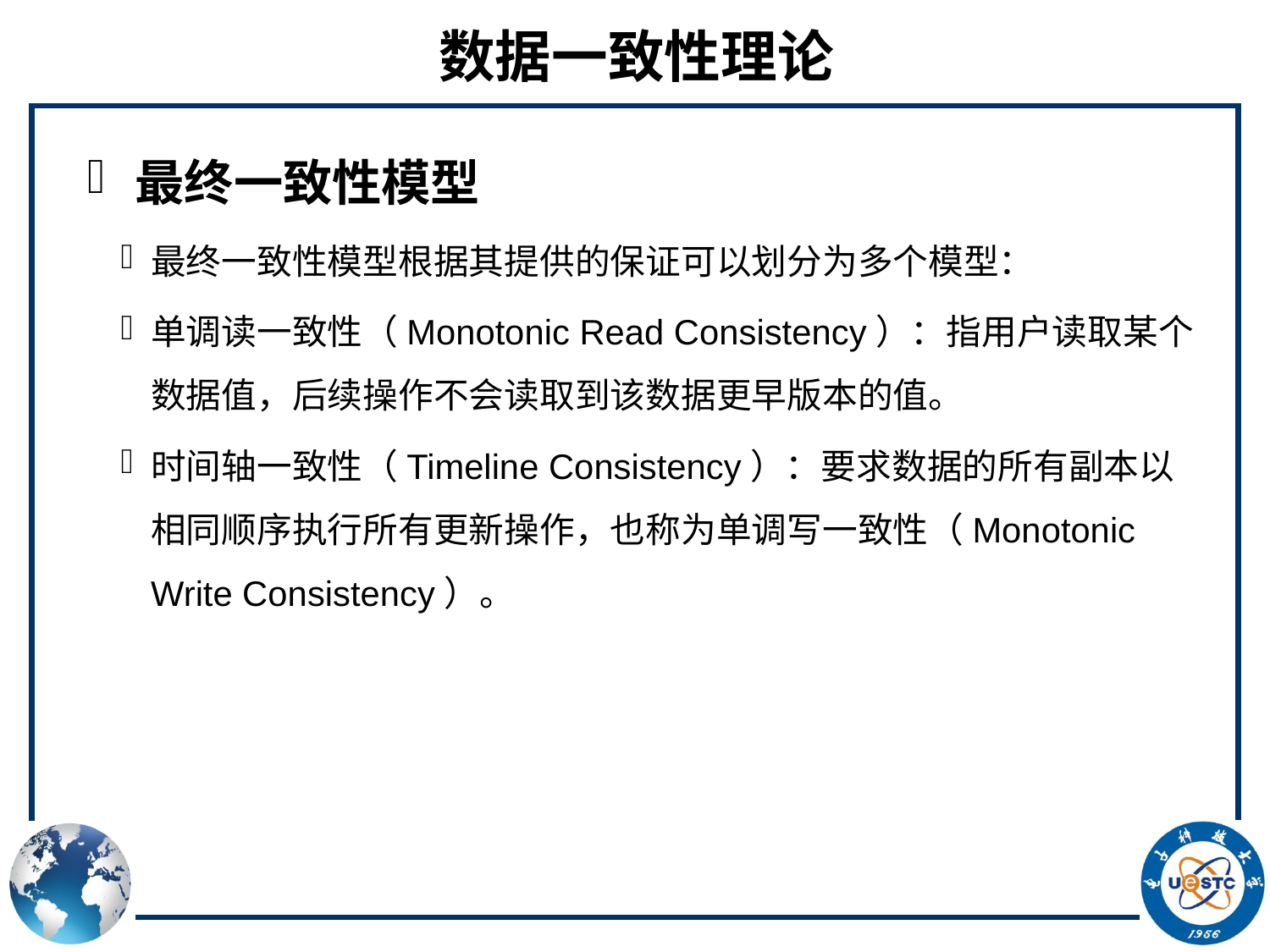

# 数据一致性理论
最终一致性模型
最终一致性模型根据其提供的保证可以划分为多个模型：
单调读一致性（Monotonic Read Consistency）：指用户读取某个数据值，后续操作不会读取到该数据更早版本的值。
时间轴一致性（Timeline Consistency）：要求数据的所有副本以相同顺序执行所有更新操作，也称为单调写一致性（Monotonic Write Consistency）。